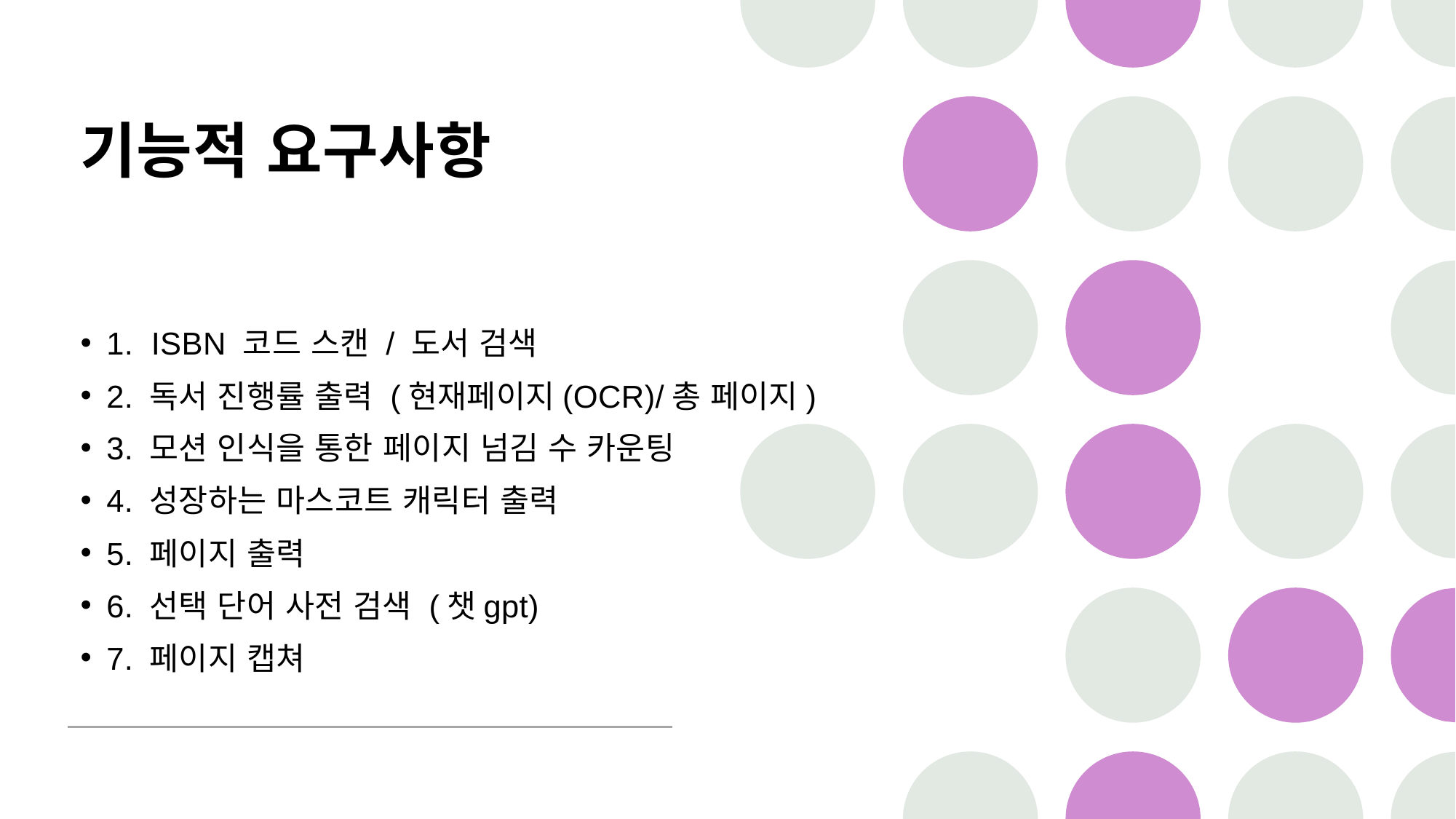

# 기능적 요구사항

1.  ISBN 코드 스캔 / 도서 검색
2. 독서 진행률 출력 (현재페이지(OCR)/총 페이지)
3. 모션 인식을 통한 페이지 넘김 수 카운팅
4. 성장하는 마스코트 캐릭터 출력
5. 페이지 출력
6. 선택 단어 사전 검색 (챗gpt)
7. 페이지 캡쳐